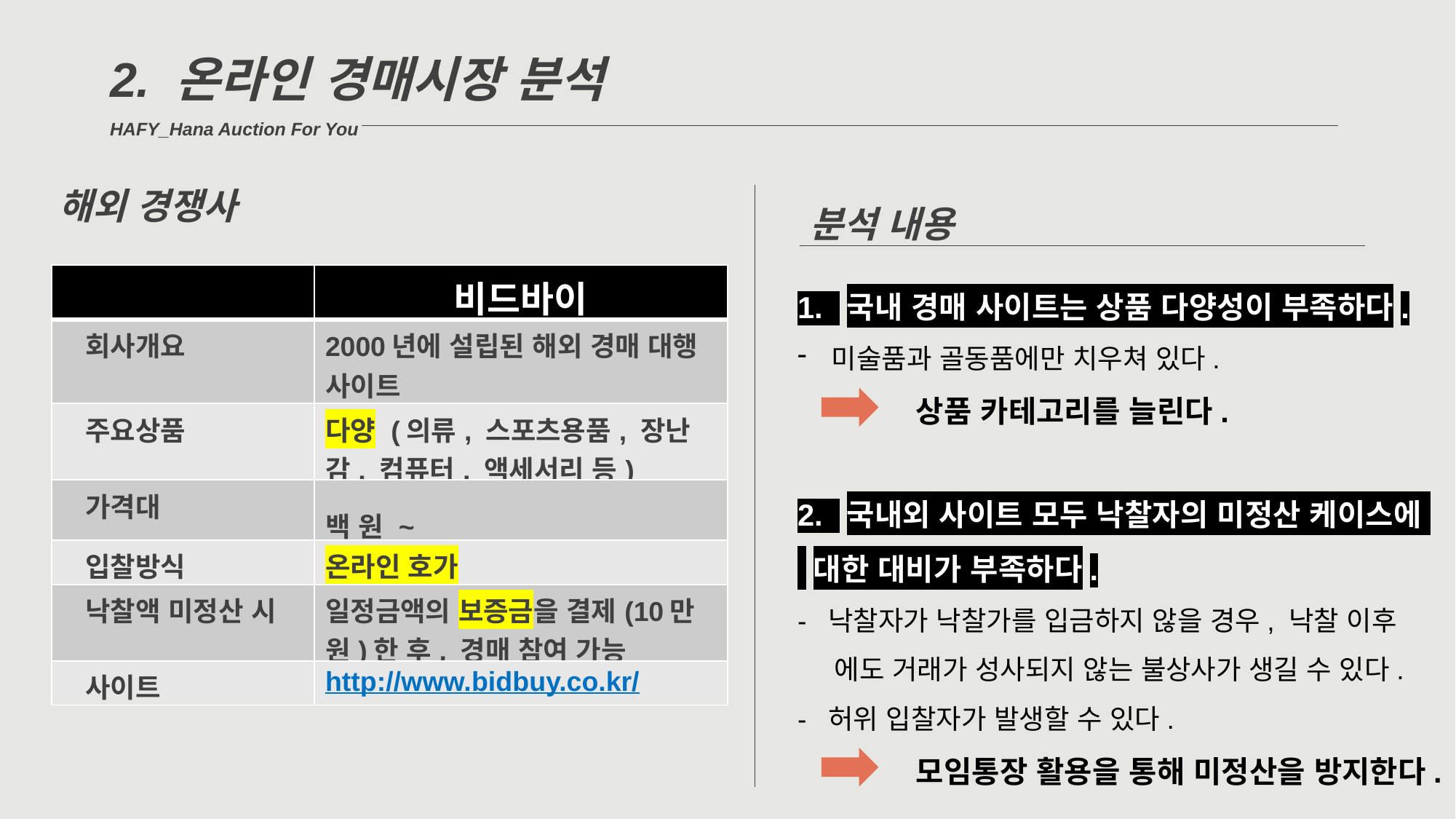

2. 온라인 경매시장 분석
HAFY_Hana Auction For You
분석 내용
해외 경쟁사
|  | 비드바이 |
| --- | --- |
| 회사개요 | 2000년에 설립된 해외 경매 대행 사이트 |
| 주요상품 | 다양 (의류, 스포츠용품, 장난감, 컴퓨터, 액세서리 등) |
| 가격대 | 백 원 ~ |
| 입찰방식 | 온라인 호가 |
| 낙찰액 미정산 시 | 일정금액의 보증금을 결제(10만 원)한 후, 경매 참여 가능 |
| 사이트 | http://www.bidbuy.co.kr/ |
1.  국내 경매 사이트는 상품 다양성이 부족하다.
미술품과 골동품에만 치우쳐 있다.
             상품 카테고리를 늘린다.

2.  국내외 사이트 모두 낙찰자의 미정산 케이스에
 대한 대비가 부족하다.
-  낙찰자가 낙찰가를 입금하지 않을 경우, 낙찰 이후
    에도 거래가 성사되지 않는 불상사가 생길 수 있다.
-  허위 입찰자가 발생할 수 있다.
             모임통장 활용을 통해 미정산을 방지한다.